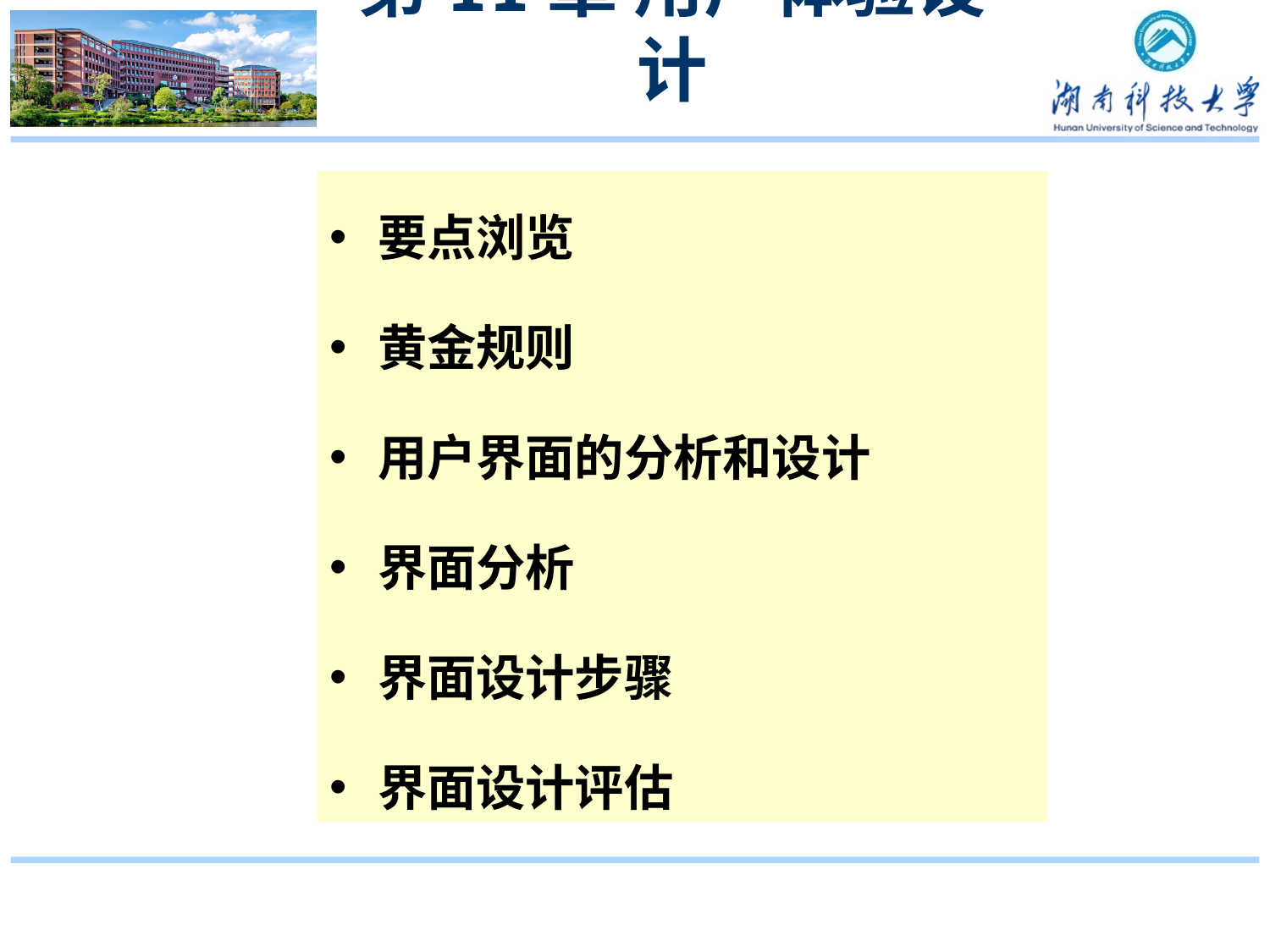

第11章 用户体验设计
要点浏览
黄金规则
用户界面的分析和设计
界面分析
界面设计步骤
界面设计评估
1